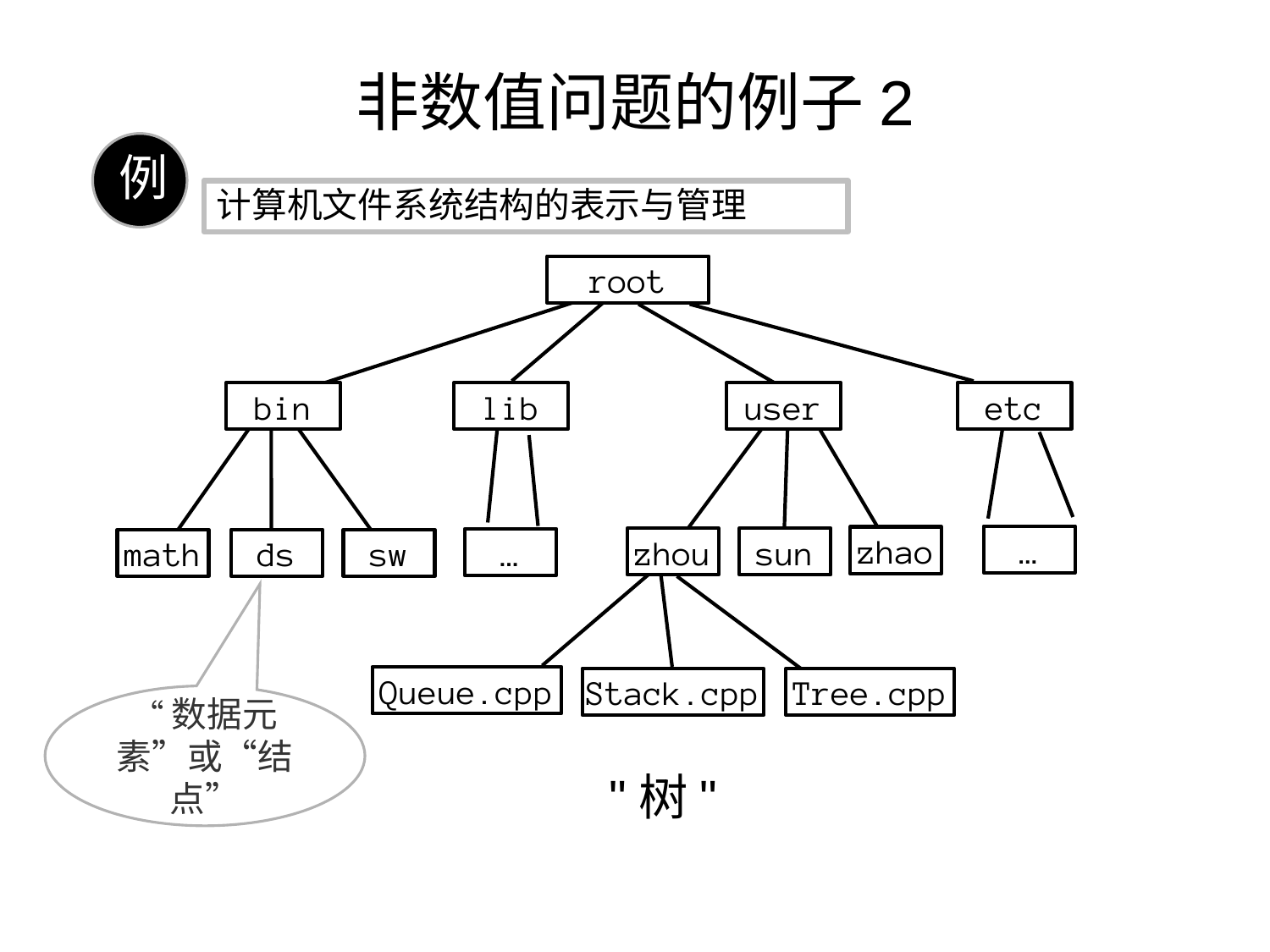

非数值问题的例子2
例
计算机文件系统结构的表示与管理
root

bin
lib
user
etc

…
zhao
zhou
sun
…
math
ds
sw

Queue.cpp
Stack.cpp
Tree.cpp
“数据元素”或“结点”
"树"
40